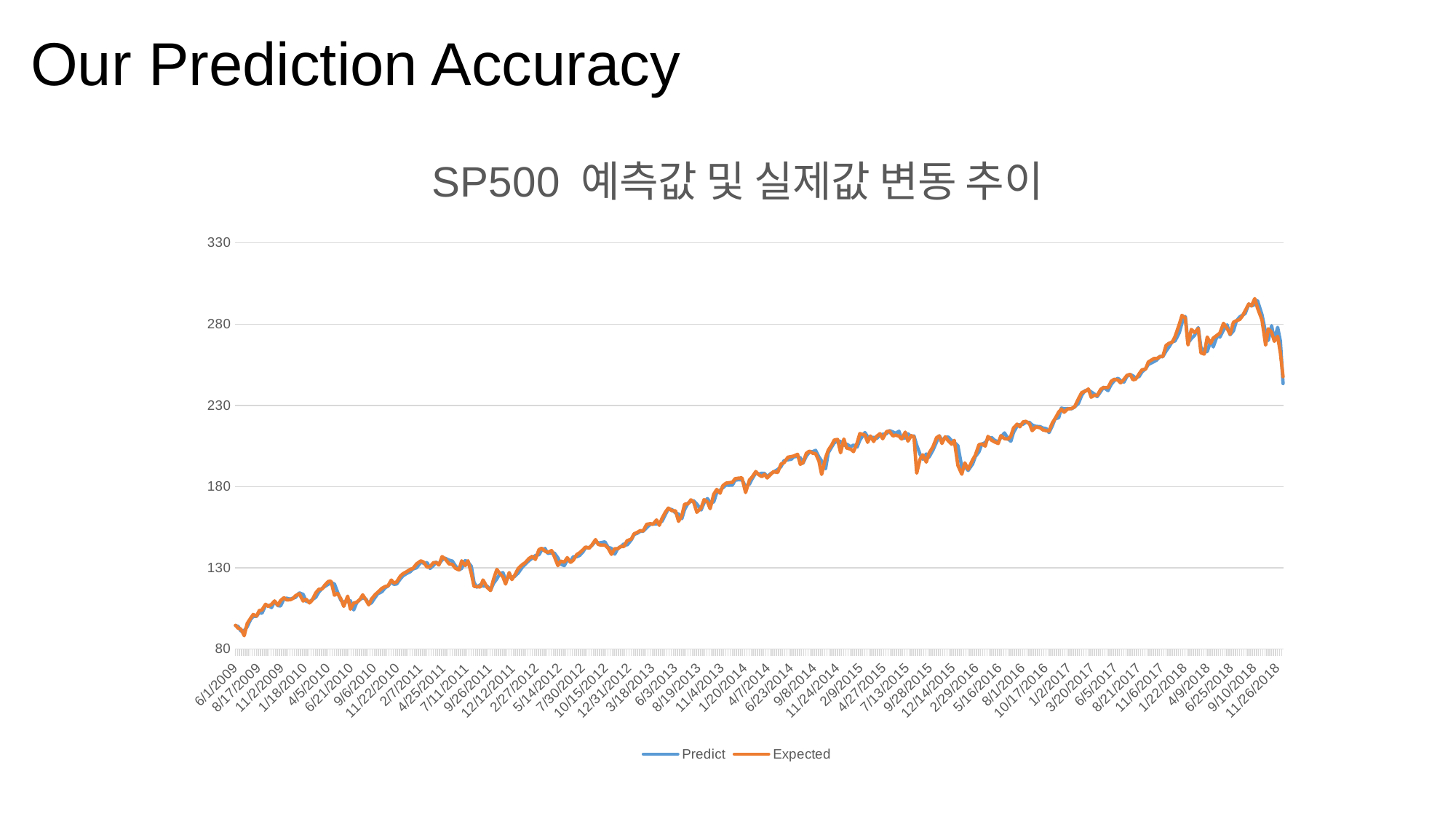

Our Prediction Accuracy

### Chart: SP500 예측값 및 실제값 변동 추이

| Category | Predict | Expected |
|---|---|---|
| 39965 | 94.5417998103594 | 94.66 |
| 39974 | 93.9369823996669 | 92.84 |
| 39983 | 91.1394698124134 | 92.35 |
| 39994 | 91.3891651012996 | 88.25 |
| 40004 | 93.8355750159752 | 95.79 |
| 40015 | 98.1227984171218 | 98.95 |
| 40024 | 100.26414186731 | 101.34 |
| 40035 | 100.224266859722 | 100.3 |
| 40044 | 102.528453233315 | 103.73 |
| 40053 | 102.060909156902 | 104.06 |
| 40065 | 106.909752015893 | 107.6 |
| 40074 | 106.827670759265 | 106.32 |
| 40085 | 105.5791840565 | 107.55 |
| 40095 | 109.383174845112 | 109.63 |
| 40106 | 106.746191175401 | 106.96 |
| 40115 | 106.561218747823 | 109.92 |
| 40126 | 110.921640327926 | 111.62 |
| 40135 | 111.298767222782 | 110.3 |
| 40147 | 110.749942156748 | 110.35 |
| 40156 | 111.395447087006 | 111.18 |
| 40165 | 111.892208739734 | 112.89 |
| 40177 | 114.627415733155 | 114.06 |
| 40190 | 113.67514331417 | 109.61 |
| 40200 | 109.386404301058 | 110.73 |
| 40211 | 109.152757419834 | 108.43 |
| 40220 | 110.412693522449 | 110.13 |
| 40232 | 111.933341603285 | 114.62 |
| 40242 | 115.075543009739 | 116.82 |
| 40253 | 117.401436328605 | 117.01 |
| 40262 | 118.547678073642 | 119.39 |
| 40274 | 119.953348651685 | 121.68 |
| 40283 | 120.883852730457 | 121.72 |
| 40294 | 120.070019920166 | 113.2 |
| 40304 | 115.236097052744 | 114.29 |
| 40315 | 110.177471820072 | 111.12 |
| 40325 | 108.840627853936 | 106.32 |
| 40338 | 109.256516528083 | 112.61 |
| 40347 | 109.751042017141 | 104.58 |
| 40358 | 104.124810958852 | 108.31 |
| 40368 | 108.595165033643 | 108.86 |
| 40379 | 110.527168690764 | 110.66 |
| 40388 | 111.62972117623 | 113.39 |
| 40399 | 110.73816460151 | 110.16 |
| 40408 | 107.779655931561 | 107.22 |
| 40417 | 108.455364786261 | 110.77 |
| 40429 | 111.754356213142 | 113.44 |
| 40438 | 114.096464854913 | 115.0 |
| 40452 | 115.360802304625 | 117.41 |
| 40463 | 117.848756382225 | 118.52 |
| 40472 | 118.764218601147 | 118.92 |
| 40483 | 121.384661239765 | 122.5 |
| 40492 | 119.851527710356 | 120.65 |
| 40501 | 120.091578220321 | 121.4 |
| 40513 | 123.24224955749 | 124.93 |
| 40522 | 125.111404564241 | 126.43 |
| 40533 | 126.450370258069 | 127.52 |
| 40546 | 127.663085516193 | 129.09 |
| 40555 | 129.282258595389 | 129.61 |
| 40567 | 130.065242855757 | 132.46 |
| 40581 | 133.461636651678 | 134.31 |
| 40590 | 132.883677458185 | 133.62 |
| 40602 | 133.210048241061 | 130.44 |
| 40612 | 129.653966695176 | 130.77 |
| 40623 | 131.474218134003 | 133.2 |
| 40632 | 133.516745017942 | 133.3 |
| 40641 | 132.229409782666 | 131.72 |
| 40652 | 134.941428073326 | 136.94 |
| 40662 | 135.911619197706 | 135.52 |
| 40675 | 134.756263819885 | 132.47 |
| 40686 | 134.173637140725 | 132.16 |
| 40696 | 131.27282329731 | 129.75 |
| 40708 | 128.708047181295 | 128.75 |
| 40717 | 129.71263474656 | 134.3 |
| 40729 | 134.507977560785 | 131.41 |
| 40738 | 133.461057440171 | 134.34 |
| 40749 | 130.978351484125 | 126.65 |
| 40758 | 121.103572876435 | 118.58 |
| 40767 | 118.15208825604 | 118.51 |
| 40779 | 119.648261212349 | 118.22 |
| 40788 | 118.842370814772 | 122.55 |
| 40802 | 118.706678452365 | 117.91 |
| 40813 | 116.248686985263 | 116.07 |
| 40823 | 120.453128022482 | 123.06 |
| 40834 | 123.272385352821 | 129.06 |
| 40843 | 126.211464770731 | 126.65 |
| 40854 | 127.098328336432 | 124.48 |
| 40863 | 122.658341987164 | 120.04 |
| 40875 | 124.491189668008 | 127.1 |
| 40884 | 124.384353991997 | 122.78 |
| 40893 | 124.708768439994 | 125.35 |
| 40905 | 126.857982374547 | 129.59 |
| 40918 | 130.282258350787 | 131.91 |
| 40928 | 132.207301220809 | 133.17 |
| 40941 | 134.547683649577 | 135.82 |
| 40952 | 136.049903484924 | 137.14 |
| 40962 | 137.549032755111 | 135.16 |
| 40974 | 138.116589774953 | 141.22 |
| 40983 | 141.035905592377 | 142.06 |
| 40994 | 141.92601715312 | 140.27 |
| 41003 | 138.987103152197 | 139.53 |
| 41016 | 139.071338348041 | 140.66 |
| 41025 | 139.118039866127 | 136.99 |
| 41037 | 136.115662135054 | 131.35 |
| 41046 | 132.354683426686 | 134.15 |
| 41058 | 131.329326578675 | 133.52 |
| 41068 | 134.840396075488 | 136.27 |
| 41079 | 134.068449800952 | 133.39 |
| 41088 | 136.813042872963 | 134.69 |
| 41100 | 136.885269225101 | 138.29 |
| 41109 | 137.619970231157 | 139.24 |
| 41120 | 139.782317409082 | 141.11 |
| 41129 | 142.443273203726 | 142.83 |
| 41141 | 142.433626679669 | 142.1 |
| 41150 | 143.84508323329 | 144.1 |
| 41162 | 146.441888706641 | 147.39 |
| 41171 | 145.340476251242 | 144.4 |
| 41180 | 145.468882391976 | 144.02 |
| 41193 | 146.006557922181 | 144.02 |
| 41204 | 142.640707581689 | 142.1 |
| 41215 | 141.958290353371 | 138.32 |
| 41226 | 138.455087029526 | 141.83 |
| 41236 | 141.938741231724 | 141.8 |
| 41247 | 143.12806473349 | 143.26 |
| 41256 | 144.702193763126 | 143.06 |
| 41267 | 144.047691746895 | 146.7 |
| 41281 | 147.256243007696 | 147.74 |
| 41290 | 150.527037692615 | 150.92 |
| 41302 | 151.406766729558 | 151.96 |
| 41311 | 152.545662766753 | 152.95 |
| 41320 | 152.528612916916 | 152.63 |
| 41332 | 154.728059563506 | 156.82 |
| 41344 | 156.837901994301 | 157.16 |
| 41353 | 156.911078415982 | 156.84 |
| 41365 | 157.079967605108 | 159.48 |
| 41374 | 158.080490719526 | 156.17 |
| 41383 | 158.648537291606 | 160.45 |
| 41394 | 162.755480413588 | 164.23 |
| 41404 | 166.276527175835 | 166.79 |
| 41416 | 165.862892413861 | 165.17 |
| 41428 | 163.832113922199 | 165.07 |
| 41438 | 163.107606472191 | 158.64 |
| 41449 | 160.28810380406 | 162.12 |
| 41458 | 165.886070378817 | 169.15 |
| 41470 | 169.942994411212 | 169.47 |
| 41479 | 170.847229594057 | 171.86 |
| 41488 | 171.294750649779 | 170.58 |
| 41499 | 169.227025859787 | 164.19 |
| 41513 | 165.628204978778 | 166.89 |
| 41523 | 170.099354229098 | 171.99 |
| 41534 | 172.628558986963 | 170.58 |
| 41543 | 170.061247269868 | 166.42 |
| 41555 | 170.596344600335 | 175.33 |
| 41565 | 176.394017891329 | 178.24 |
| 41576 | 177.722545653946 | 175.91 |
| 41585 | 179.214042384895 | 180.52 |
| 41596 | 181.079528633246 | 182.14 |
| 41605 | 180.87827459962 | 182.39 |
| 41617 | 180.948752382424 | 182.67 |
| 41626 | 183.963362332958 | 184.88 |
| 41638 | 184.280153775856 | 185.23 |
| 41649 | 184.185817206839 | 185.39 |
| 41661 | 180.020813125686 | 176.37 |
| 41674 | 181.623385612425 | 184.11 |
| 41683 | 184.887956776355 | 185.95 |
| 41695 | 188.447571752707 | 189.28 |
| 41704 | 187.695900320115 | 187.46 |
| 41715 | 188.21487579898 | 186.09 |
| 41724 | 188.155174538959 | 187.56 |
| 41733 | 186.045224416607 | 185.36 |
| 41744 | 187.912699292653 | 187.45 |
| 41754 | 188.984455191178 | 189.21 |
| 41768 | 190.538636125094 | 188.68 |
| 41779 | 192.286708843574 | 193.87 |
| 41789 | 195.952639088242 | 194.73 |
| 41802 | 196.522699898264 | 198.1 |
| 41813 | 196.838151025388 | 198.49 |
| 41822 | 198.452027426581 | 198.85 |
| 41834 | 198.512721243964 | 199.9 |
| 41843 | 197.678652182634 | 193.74 |
| 41852 | 194.405113636527 | 194.8 |
| 41863 | 198.783819247104 | 200.46 |
| 41873 | 201.165536491749 | 201.85 |
| 41885 | 201.566240248042 | 200.48 |
| 41894 | 202.279843777289 | 200.28 |
| 41905 | 198.218712605319 | 195.68 |
| 41914 | 195.690765327116 | 187.49 |
| 41927 | 190.969314116278 | 197.68 |
| 41936 | 200.8247920157 | 202.43 |
| 41947 | 204.306841416366 | 205.49 |
| 41956 | 206.975994621978 | 208.68 |
| 41967 | 208.206163602586 | 209.05 |
| 41977 | 207.74417261263 | 200.82 |
| 41988 | 205.295066549024 | 209.29 |
| 41997 | 206.140524970269 | 203.76 |
| 42011 | 204.521503308655 | 203.0 |
| 42020 | 205.533856715666 | 201.52 |
| 42032 | 204.340220008424 | 206.95 |
| 42041 | 208.649503512334 | 212.67 |
| 42058 | 213.30191402255 | 211.71 |
| 42067 | 210.65795844449 | 207.27 |
| 42076 | 209.683003811219 | 211.17 |
| 42087 | 210.352283741854 | 207.76 |
| 42096 | 209.504389696025 | 210.83 |
| 42108 | 211.615840210086 | 212.61 |
| 42117 | 212.174695887505 | 209.47 |
| 42130 | 212.601239238683 | 213.91 |
| 42139 | 214.510966483005 | 214.16 |
| 42151 | 213.644421614272 | 211.19 |
| 42160 | 212.801929074359 | 211.7 |
| 42171 | 214.087666377762 | 211.11 |
| 42180 | 209.585516356303 | 209.32 |
| 42192 | 209.986714673512 | 213.55 |
| 42201 | 212.47539537819 | 207.99 |
| 42212 | 210.807174236184 | 211.39 |
| 42221 | 211.173866054105 | 210.63 |
| 42230 | 205.486796358833 | 188.28 |
| 42241 | 199.909084060002 | 196.71 |
| 42250 | 196.861256176353 | 199.62 |
| 42262 | 200.053690303167 | 195.06 |
| 42271 | 198.13963414273 | 200.51 |
| 42284 | 202.420179769208 | 204.49 |
| 42296 | 207.470140093777 | 210.11 |
| 42305 | 211.28039490718 | 211.24 |
| 42314 | 208.480227205641 | 206.55 |
| 42325 | 210.191510527037 | 210.71 |
| 42335 | 210.526431107277 | 208.13 |
| 42346 | 208.306629953126 | 206.08 |
| 42355 | 207.213485710963 | 208.51 |
| 42367 | 205.139164331564 | 193.03 |
| 42380 | 191.935333041375 | 187.62 |
| 42390 | 192.487577704005 | 194.6 |
| 42401 | 189.922828759919 | 190.67 |
| 42416 | 193.965824566451 | 196.5 |
| 42425 | 198.508592038772 | 199.38 |
| 42437 | 201.41035596105 | 205.81 |
| 42446 | 206.031155195786 | 206.26 |
| 42458 | 207.112039194086 | 204.97 |
| 42467 | 209.463948082692 | 210.95 |
| 42479 | 210.227128744581 | 208.58 |
| 42488 | 208.670540286943 | 207.57 |
| 42501 | 207.427043087746 | 206.54 |
| 42510 | 210.43016786469 | 211.37 |
| 42522 | 213.052743144523 | 209.52 |
| 42534 | 209.388576267081 | 209.27 |
| 42543 | 207.944978314141 | 211.13 |
| 42552 | 213.414274119632 | 216.16 |
| 42564 | 217.36357263696 | 218.47 |
| 42573 | 218.121676011301 | 216.83 |
| 42584 | 218.478739852667 | 219.89 |
| 42593 | 219.617140049349 | 220.21 |
| 42605 | 219.539661203592 | 218.67 |
| 42614 | 217.92225715417 | 214.47 |
| 42626 | 217.083911170548 | 216.76 |
| 42640 | 216.946411806017 | 216.25 |
| 42650 | 216.042277931487 | 214.9 |
| 42661 | 215.653523845075 | 214.38 |
| 42670 | 213.288100369085 | 214.32 |
| 42681 | 217.460575661994 | 219.24 |
| 42690 | 221.802053577006 | 221.83 |
| 42702 | 222.357723984123 | 225.87 |
| 42711 | 228.313140640077 | 227.73 |
| 42720 | 227.920559686996 | 225.77 |
| 42732 | 228.012824166887 | 227.8 |
| 42745 | 227.937113002027 | 228.1 |
| 42755 | 229.059396010498 | 229.13 |
| 42768 | 231.338634755472 | 234.2 |
| 42779 | 236.329208469288 | 237.97 |
| 42789 | 239.00560446152 | 238.57 |
| 42801 | 239.320922300361 | 240.08 |
| 42810 | 238.310480576551 | 235.05 |
| 42821 | 236.907917202781 | 236.28 |
| 42830 | 235.43064510162 | 236.06 |
| 42842 | 238.599792164746 | 239.95 |
| 42851 | 241.146608239008 | 240.94 |
| 42866 | 239.117004015161 | 241.0 |
| 42877 | 243.015099758975 | 244.89 |
| 42887 | 245.233510298311 | 246.11 |
| 42899 | 246.714504598934 | 245.6 |
| 42908 | 245.199167162591 | 243.87 |
| 42919 | 244.351356804484 | 246.03 |
| 42929 | 247.858562895264 | 248.49 |
| 42940 | 248.990595076341 | 249.12 |
| 42949 | 248.166670154839 | 245.72 |
| 42958 | 246.840746365629 | 246.15 |
| 42970 | 247.879615156957 | 249.57 |
| 42979 | 250.632137680918 | 251.91 |
| 42991 | 252.565643935085 | 252.37 |
| 43000 | 255.180740358628 | 256.71 |
| 43019 | 256.968770163796 | 258.85 |
| 43028 | 257.929843694578 | 258.81 |
| 43039 | 260.223562766536 | 259.99 |
| 43048 | 259.924705844986 | 260.04 |
| 43059 | 263.425243101763 | 266.89 |
| 43069 | 266.06634294652 | 268.22 |
| 43080 | 269.336853973445 | 268.99 |
| 43089 | 269.637773952944 | 272.42 |
| 43103 | 274.726727809795 | 279.91 |
| 43112 | 280.727358228644 | 285.39 |
| 43123 | 284.719828023622 | 283.79 |
| 43132 | 268.371515468746 | 267.18 |
| 43143 | 271.113078516929 | 276.72 |
| 43154 | 273.16205185288 | 274.85 |
| 43166 | 277.845774312616 | 277.3 |
| 43175 | 265.536095850159 | 262.32 |
| 43186 | 263.136302900516 | 261.57 |
| 43196 | 263.106730164015 | 272.07 |
| 43207 | 269.472487313604 | 268.15 |
| 43216 | 266.01648203605 | 271.44 |
| 43229 | 272.80756953878 | 273.21 |
| 43238 | 272.061942872111 | 274.55 |
| 43250 | 276.359927191012 | 280.51 |
| 43262 | 279.555714567356 | 277.32 |
| 43272 | 273.511048393137 | 273.82 |
| 43283 | 275.860701161356 | 281.14 |
| 43293 | 281.998136422749 | 282.14 |
| 43304 | 284.406623996599 | 282.88 |
| 43313 | 285.476463361336 | 285.07 |
| 43322 | 286.518624800741 | 288.22 |
| 43334 | 292.316587408871 | 292.44 |
| 43343 | 291.232248915352 | 291.22 |
| 43354 | 292.047273509808 | 295.76 |
| 43363 | 294.417367545905 | 289.93 |
| 43378 | 285.765983723097 | 282.56 |
| 43390 | 274.726411410277 | 267.1 |
| 43399 | 270.047991211077 | 277.16 |
| 43410 | 279.044159678857 | 274.96 |
| 43419 | 269.953595566633 | 269.47 |
| 43430 | 278.068303967578 | 272.53 |
| 43439 | 269.663270573515 | 262.4 |
| 43448 | 243.462846373801 | 247.67 |